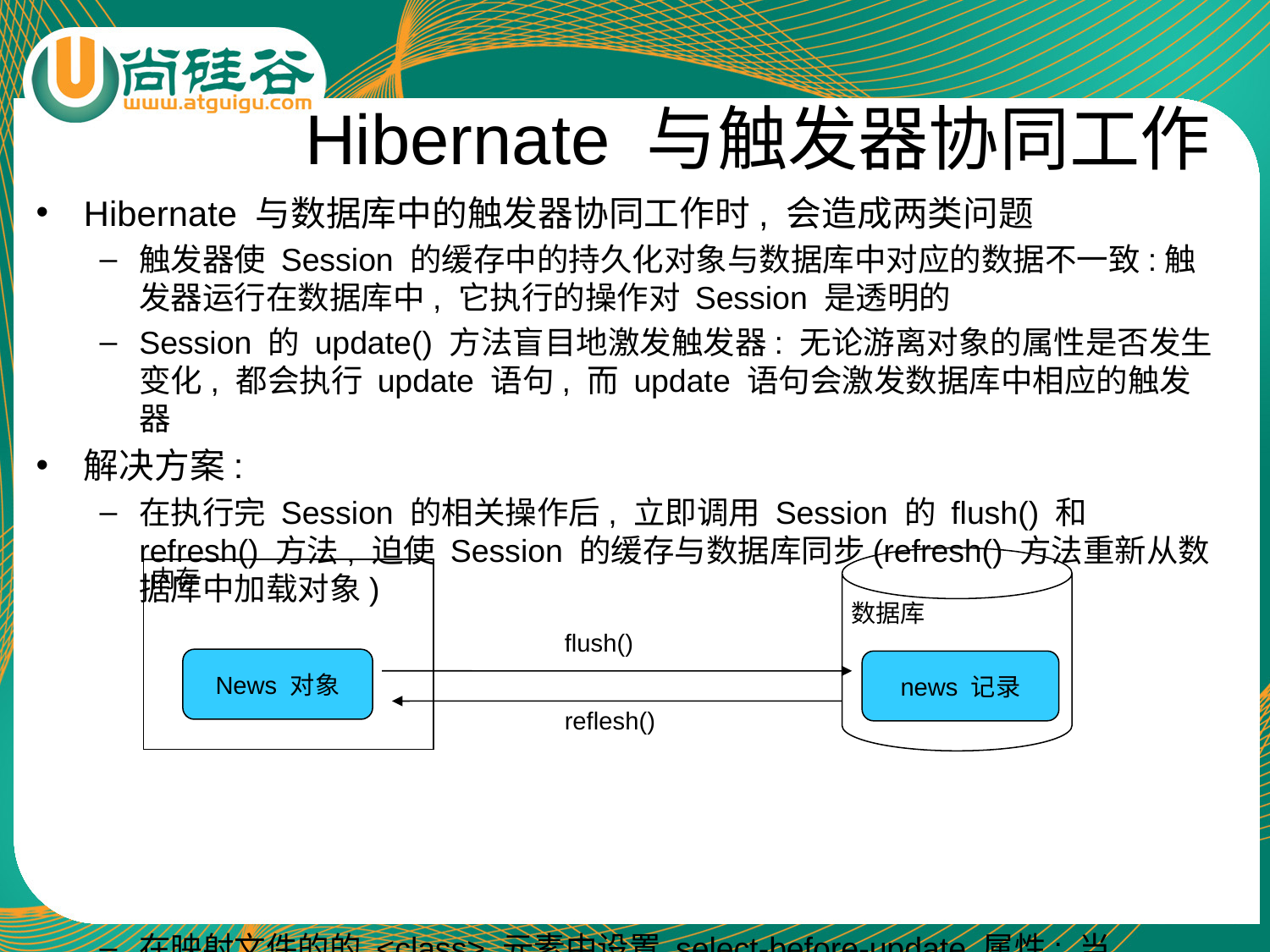

# Hibernate 与触发器协同工作
Hibernate 与数据库中的触发器协同工作时, 会造成两类问题
触发器使 Session 的缓存中的持久化对象与数据库中对应的数据不一致:触发器运行在数据库中, 它执行的操作对 Session 是透明的
Session 的 update() 方法盲目地激发触发器: 无论游离对象的属性是否发生变化, 都会执行 update 语句, 而 update 语句会激发数据库中相应的触发器
解决方案:
在执行完 Session 的相关操作后, 立即调用 Session 的 flush() 和 refresh() 方法, 迫使 Session 的缓存与数据库同步(refresh() 方法重新从数据库中加载对象)

在映射文件的的 <class> 元素中设置 select-before-update 属性: 当 Session 的 update 或 saveOrUpdate() 方法更新一个游离对象时, 会先执行 Select 语句, 获得当前游离对象在数据库中的最新数据, 只有在不一致的情况下才会执行 update 语句

内存

数据库
flush()
News 对象
news 记录

reflesh()